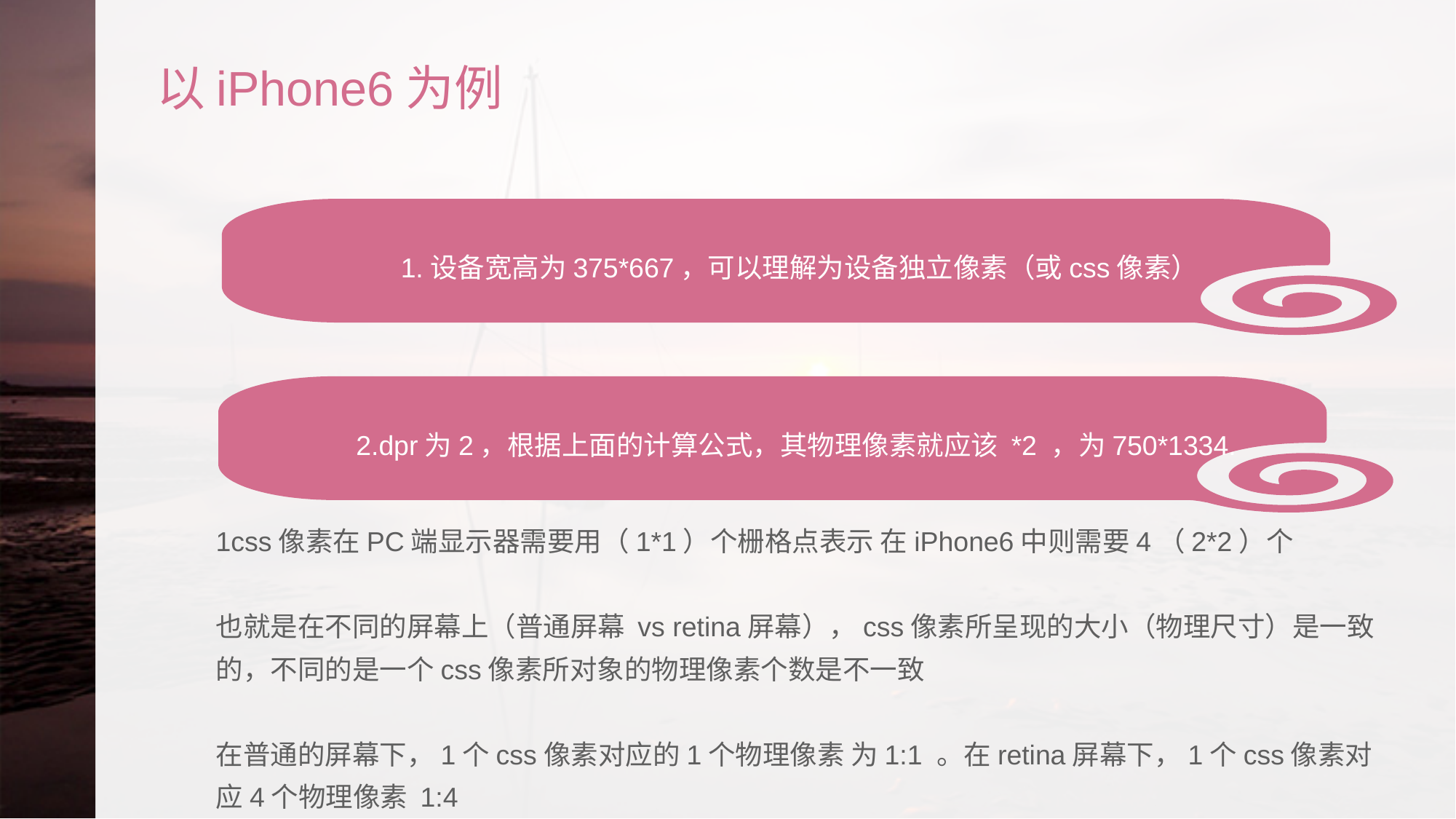

# 以iPhone6为例
1.设备宽高为375*667，可以理解为设备独立像素（或css像素）
2.dpr为2，根据上面的计算公式，其物理像素就应该 *2 ，为750*1334.
1css像素在PC端显示器需要用（1*1）个栅格点表示 在iPhone6中则需要4（2*2）个

也就是在不同的屏幕上（普通屏幕 vs retina屏幕），css像素所呈现的大小（物理尺寸）是一致的，不同的是一个css像素所对象的物理像素个数是不一致

在普通的屏幕下，1个css像素对应的1个物理像素 为1:1 。在retina屏幕下，1个css像素对应4个物理像素 1:4